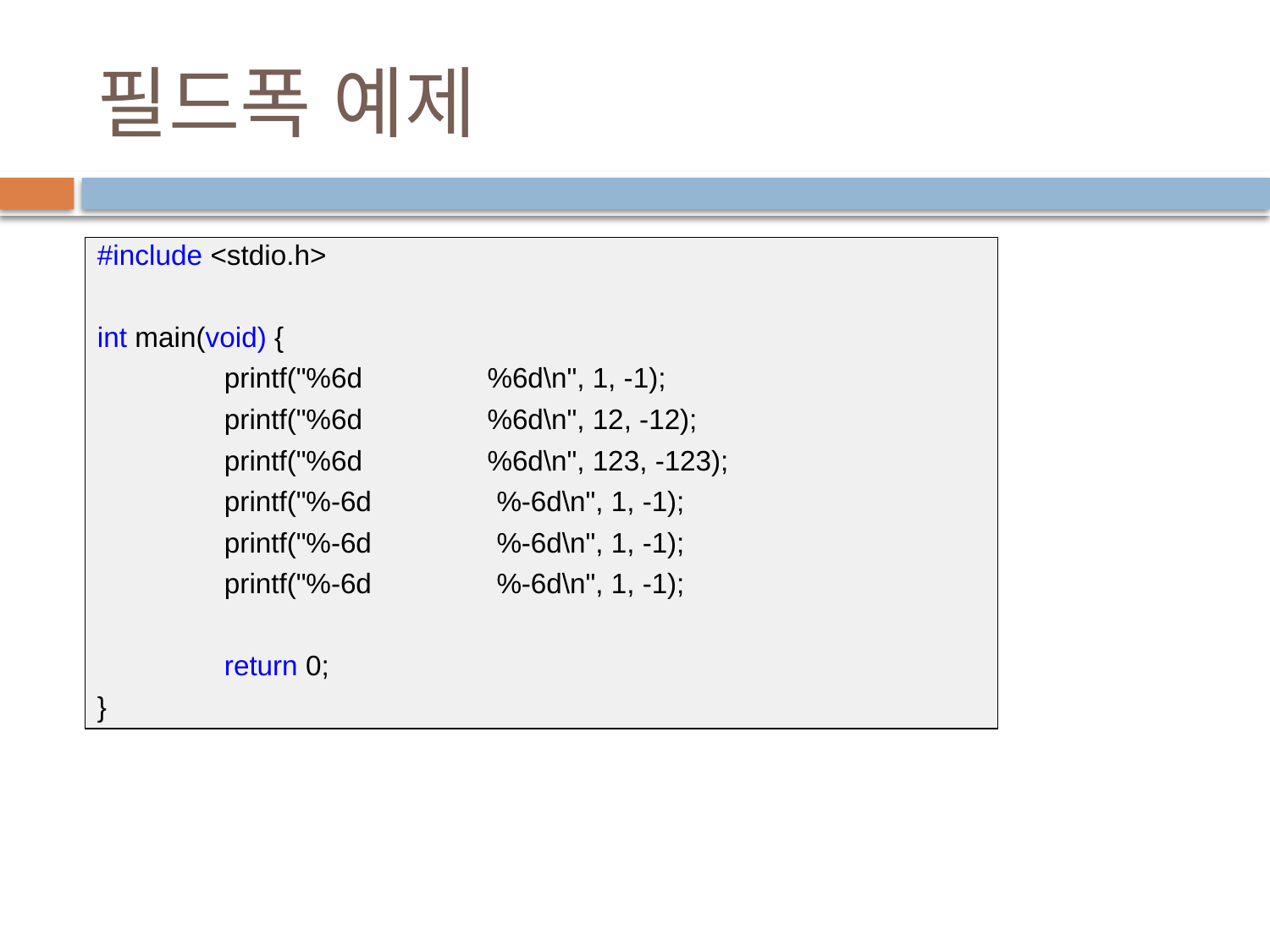

# 필드폭 예제
#include <stdio.h>

int main(void) {
	printf("%6d                %6d\n", 1, -1);
	printf("%6d                %6d\n", 12, -12);
	printf("%6d                %6d\n", 123, -123);
	printf("%-6d                %-6d\n", 1, -1);
	printf("%-6d                %-6d\n", 1, -1);
	printf("%-6d                %-6d\n", 1, -1);

	return 0;
}